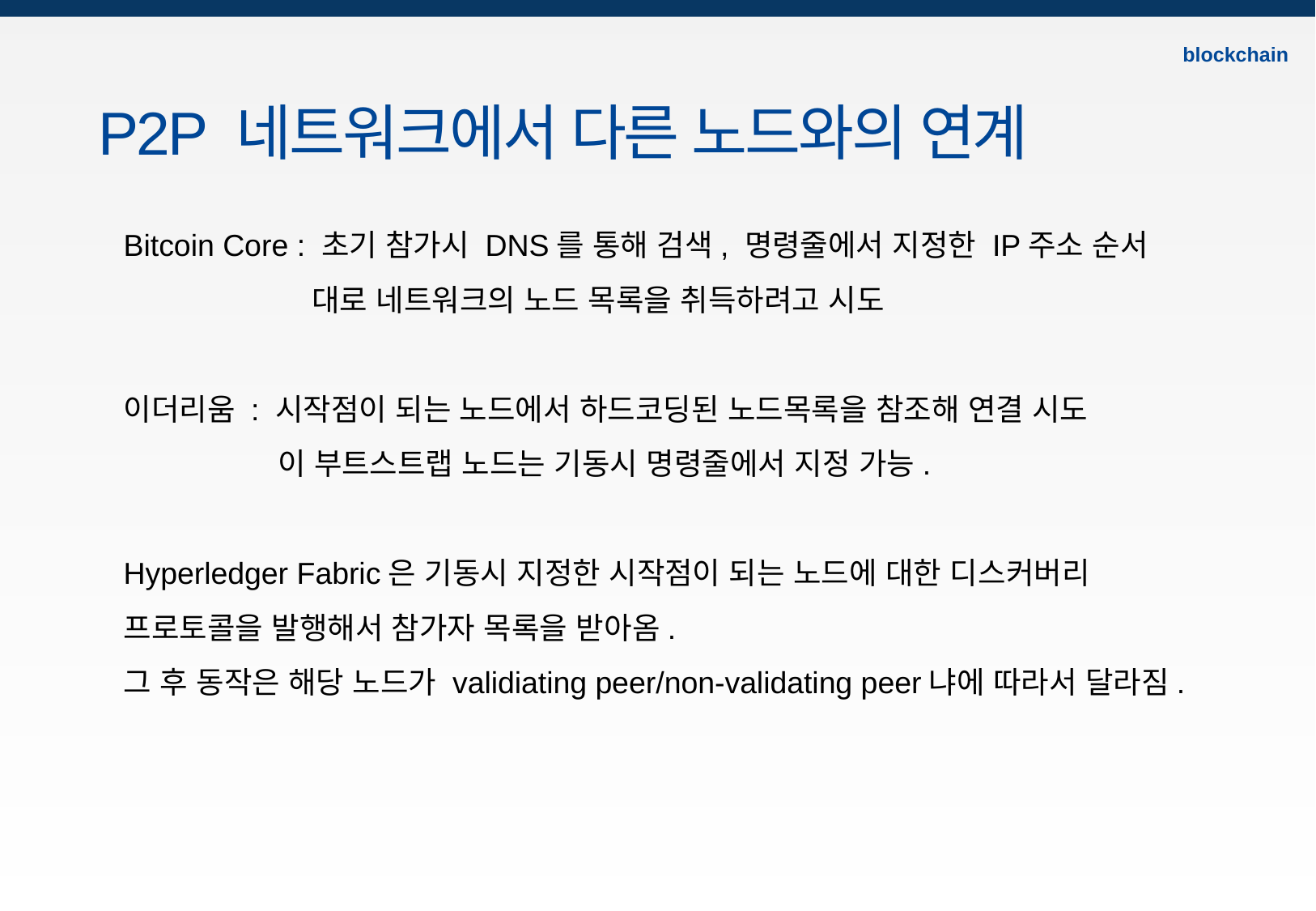

blockchain
P2P 네트워크에서 다른 노드와의 연계
Bitcoin Core : 초기 참가시 DNS를 통해 검색, 명령줄에서 지정한 IP주소 순서
	       대로 네트워크의 노드 목록을 취득하려고 시도

이더리움 : 시작점이 되는 노드에서 하드코딩된 노드목록을 참조해 연결 시도
	   이 부트스트랩 노드는 기동시 명령줄에서 지정 가능.

Hyperledger Fabric은 기동시 지정한 시작점이 되는 노드에 대한 디스커버리
프로토콜을 발행해서 참가자 목록을 받아옴.
그 후 동작은 해당 노드가 validiating peer/non-validating peer냐에 따라서 달라짐.